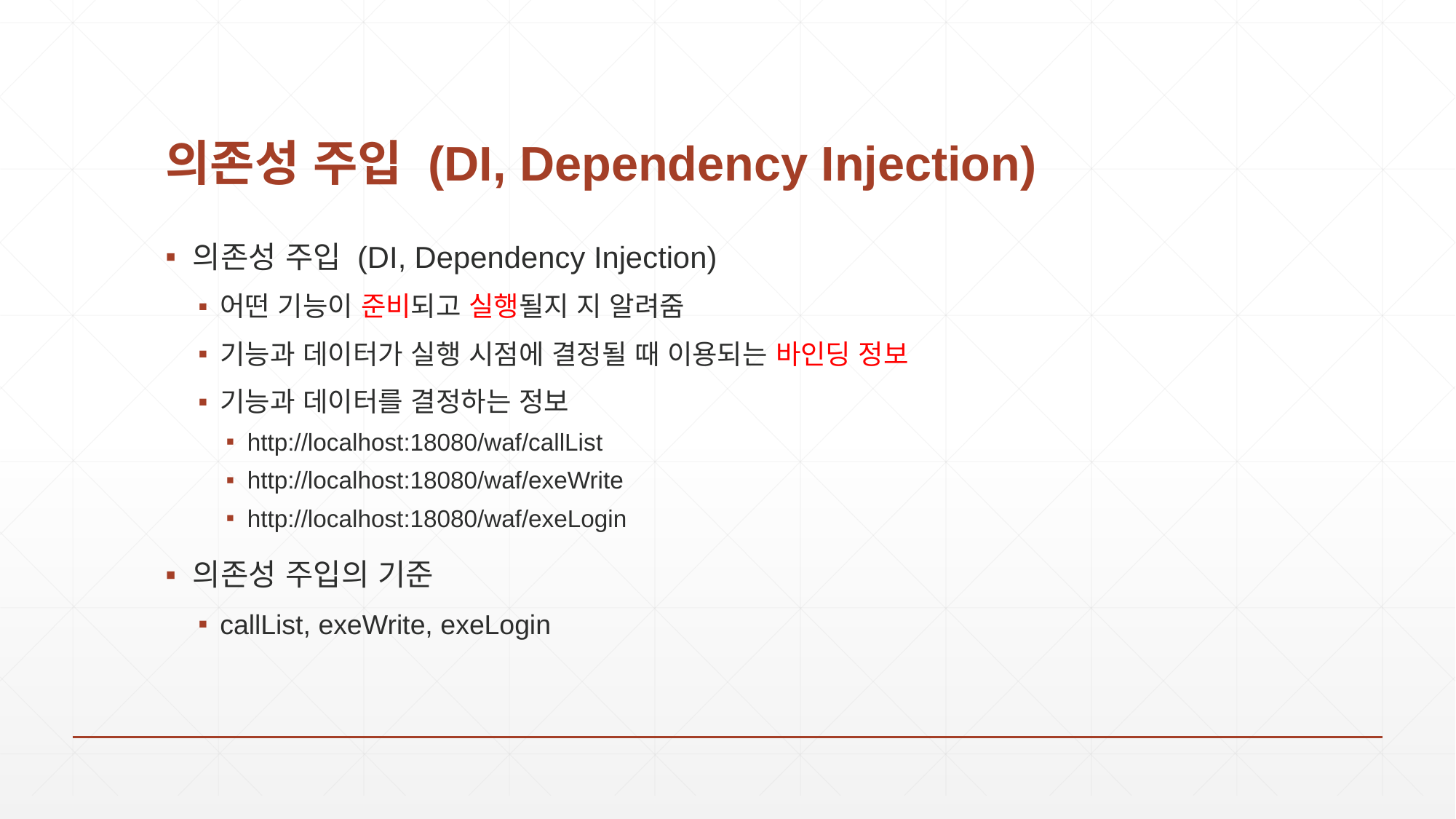

# 의존성 주입 (DI, Dependency Injection)
의존성 주입 (DI, Dependency Injection)
어떤 기능이 준비되고 실행될지 지 알려줌
기능과 데이터가 실행 시점에 결정될 때 이용되는 바인딩 정보
기능과 데이터를 결정하는 정보
http://localhost:18080/waf/callList
http://localhost:18080/waf/exeWrite
http://localhost:18080/waf/exeLogin
의존성 주입의 기준
callList, exeWrite, exeLogin